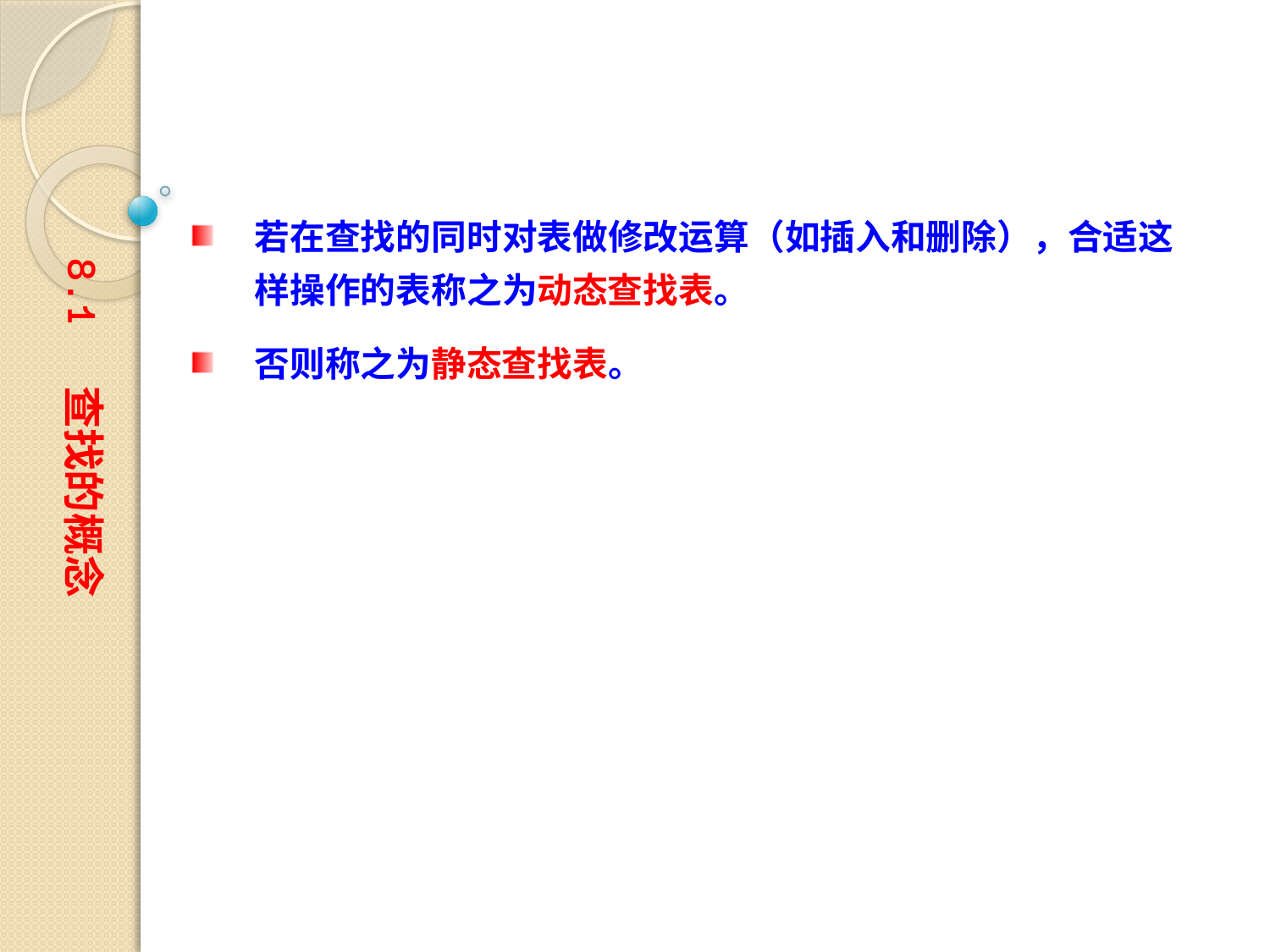

若在查找的同时对表做修改运算（如插入和删除），合适这样操作的表称之为动态查找表。
否则称之为静态查找表。
8.1  查找的概念